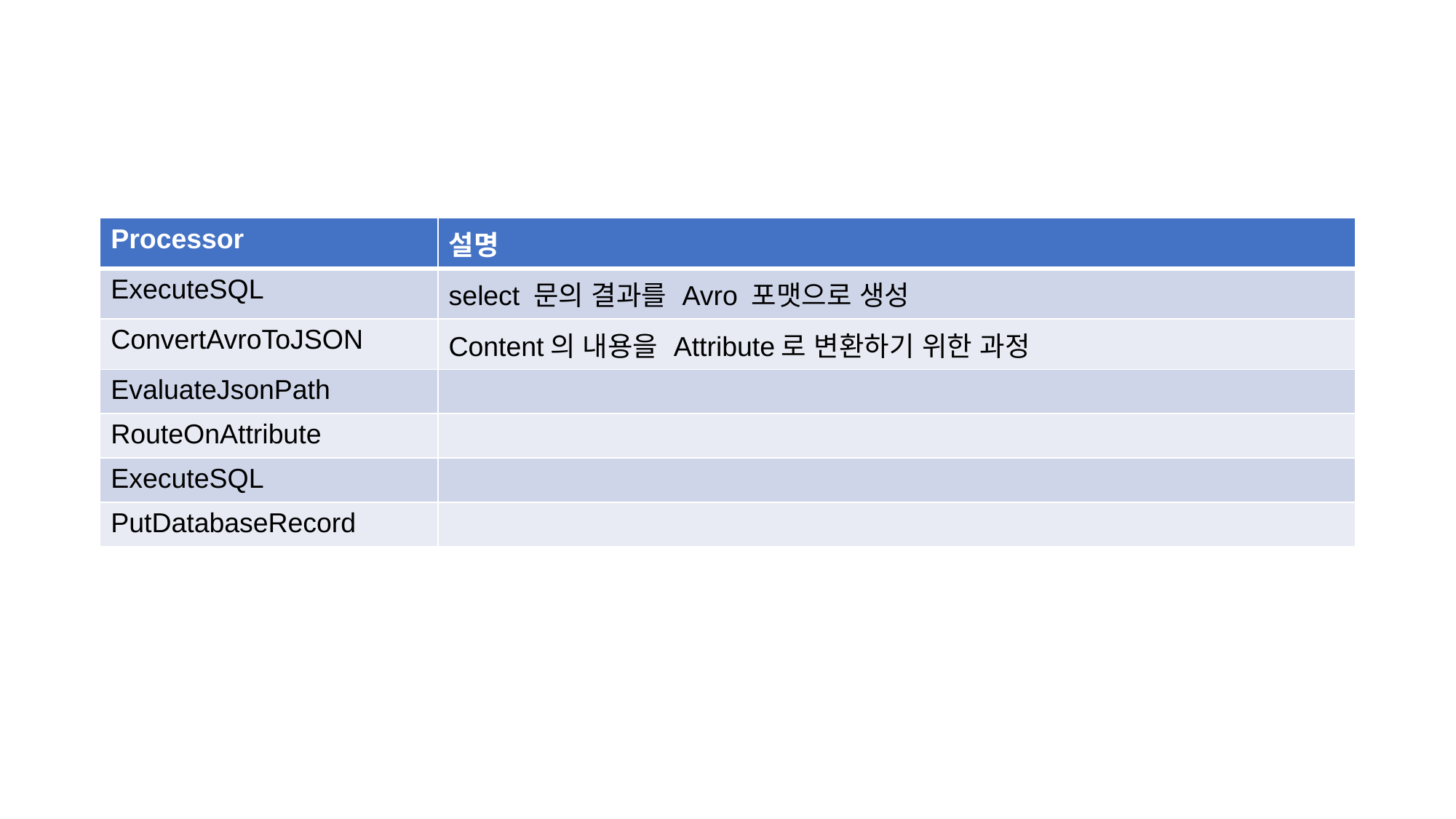

#
| Processor | 설명 |
| --- | --- |
| ExecuteSQL | select 문의 결과를 Avro 포맷으로 생성 |
| ConvertAvroToJSON | Content의 내용을 Attribute로 변환하기 위한 과정 |
| EvaluateJsonPath |  |
| RouteOnAttribute |  |
| ExecuteSQL |  |
| PutDatabaseRecord |  |